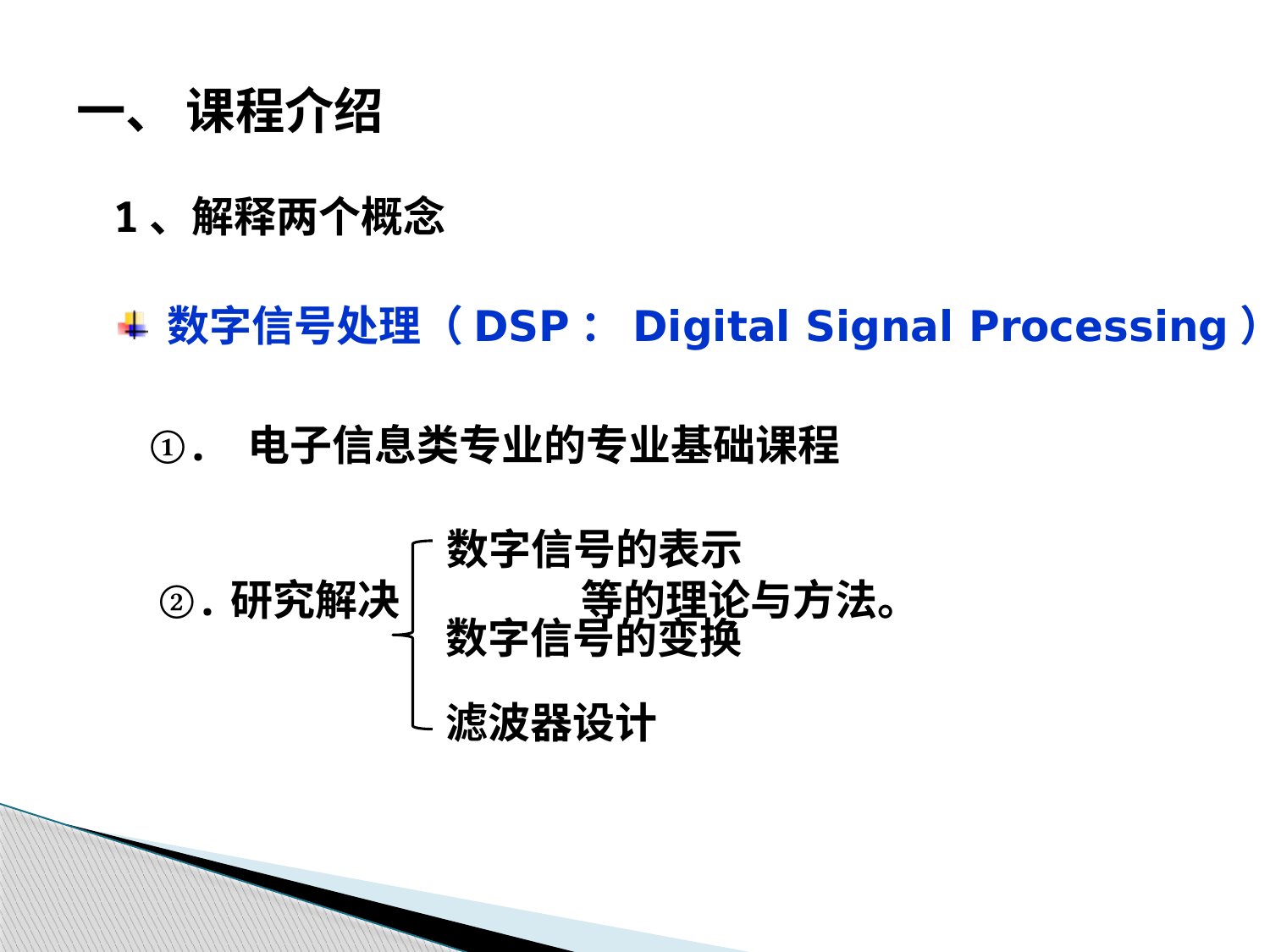

一、 课程介绍
1、解释两个概念
 数字信号处理（DSP：Digital Signal Processing）
①. 电子信息类专业的专业基础课程

  ②.研究解决                   等的理论与方法。
数字信号的表示

数字信号的变换
滤波器设计